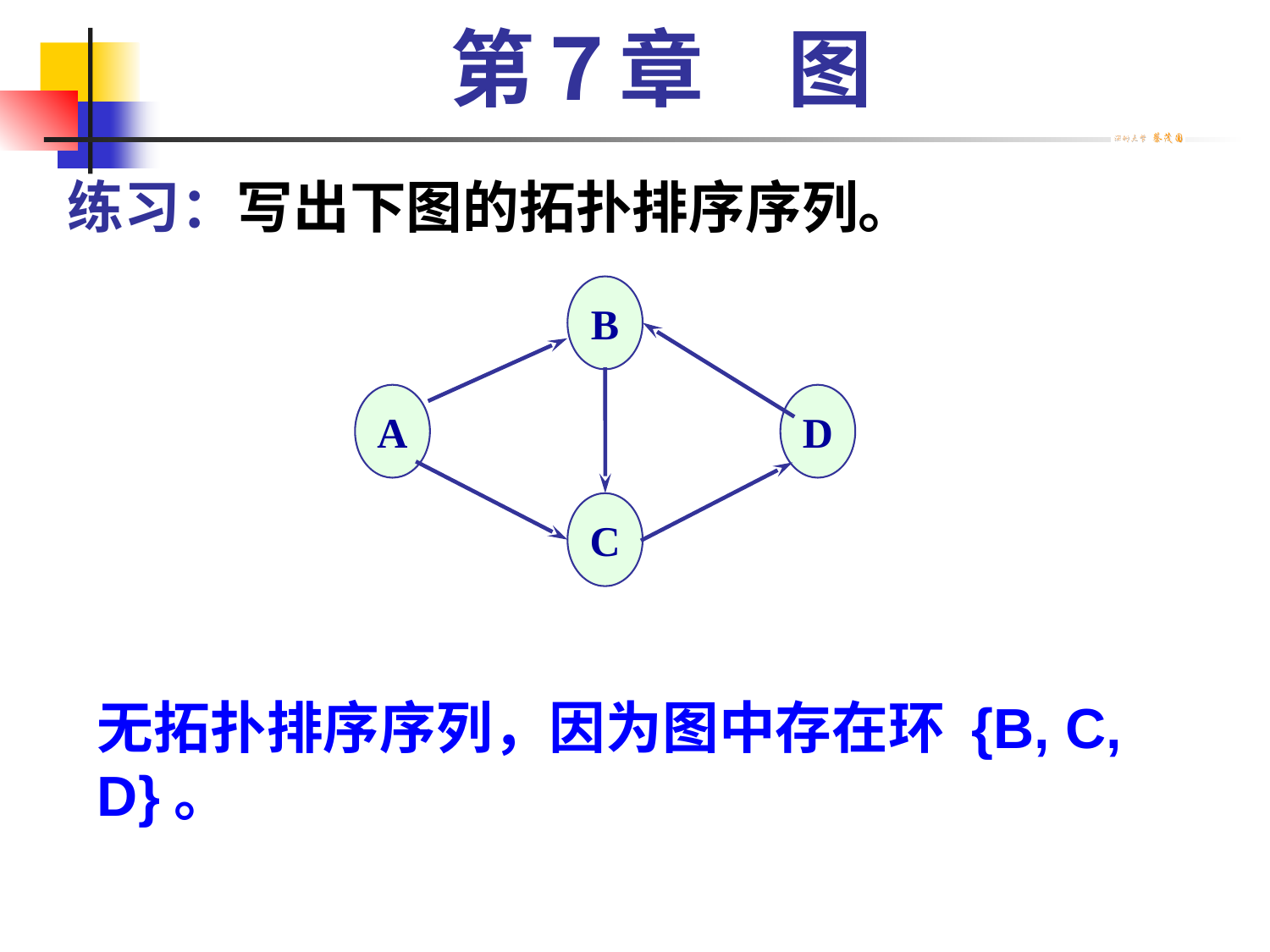

第７章　图
练习：写出下图的拓扑排序序列。
B

A
D

C
无拓扑排序序列，因为图中存在环 {B, C, D}。